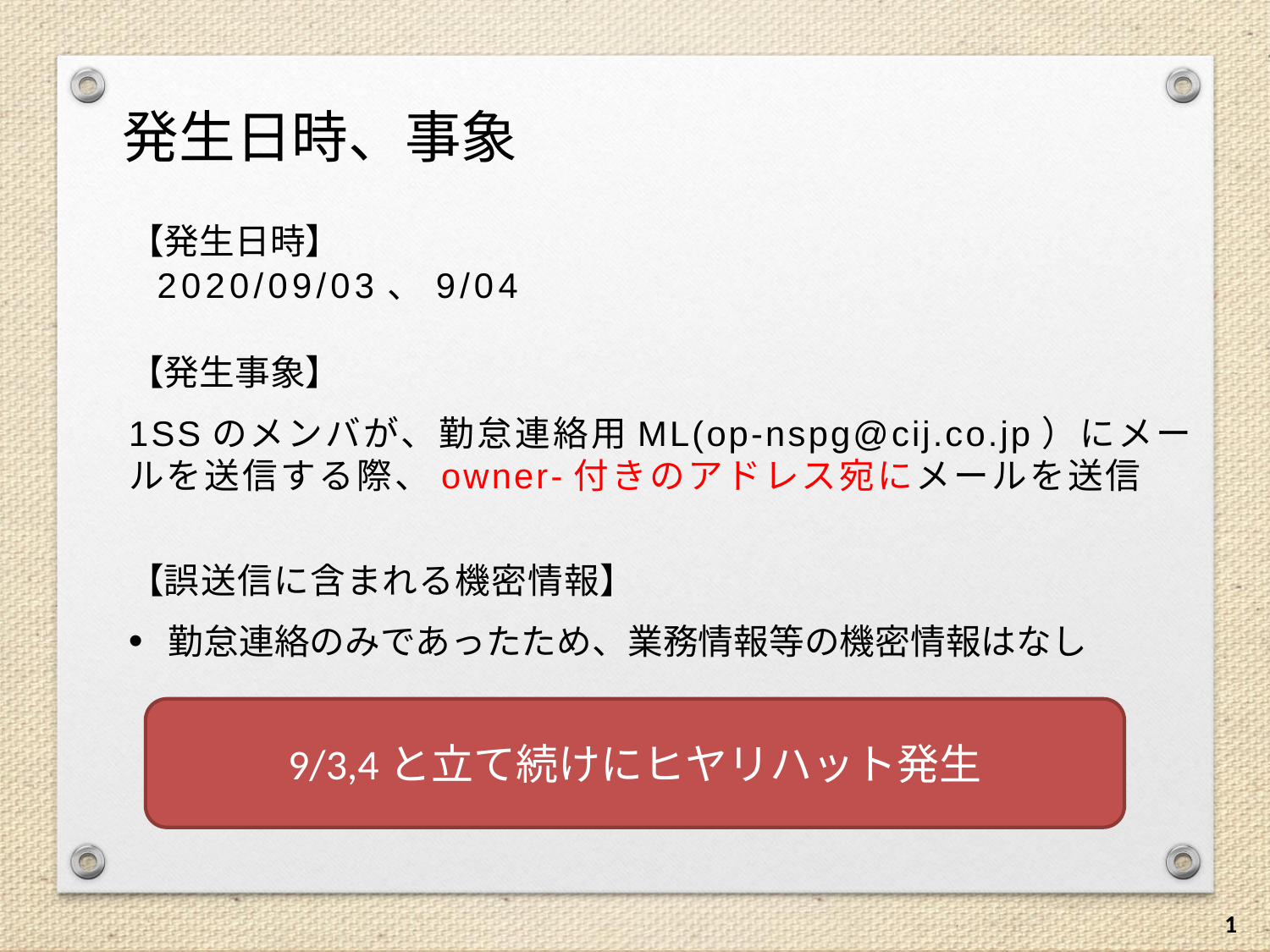

発生日時、事象
【発生日時】
  2020/09/03、9/04

【発生事象】
1SSのメンバが、勤怠連絡用ML(op-nspg@cij.co.jp）にメールを送信する際、owner-付きのアドレス宛にメールを送信

【誤送信に含まれる機密情報】
勤怠連絡のみであったため、業務情報等の機密情報はなし
9/3,4と立て続けにヒヤリハット発生
1